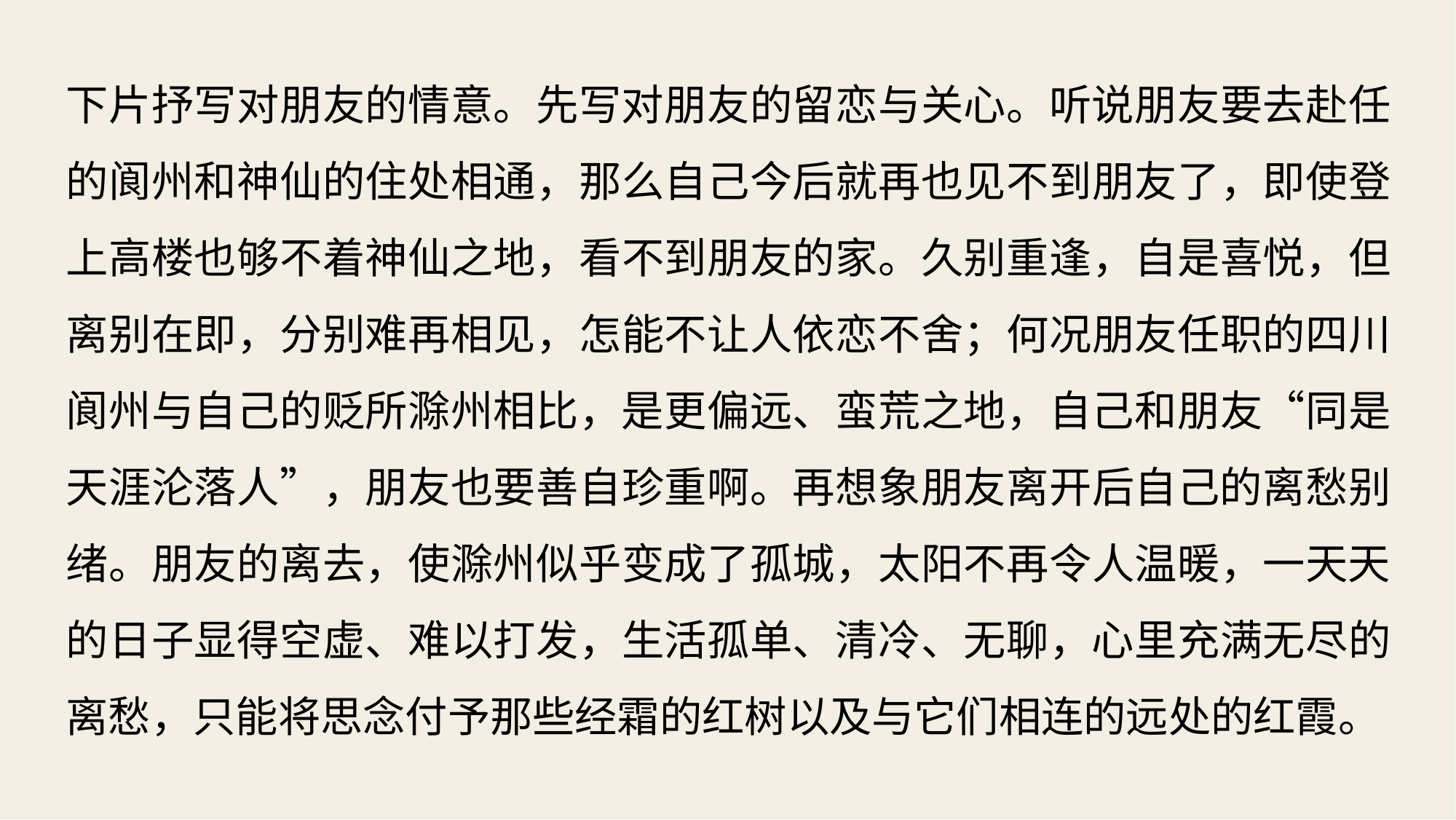

下片抒写对朋友的情意。先写对朋友的留恋与关心。听说朋友要去赴任的阆州和神仙的住处相通，那么自己今后就再也见不到朋友了，即使登上高楼也够不着神仙之地，看不到朋友的家。久别重逢，自是喜悦，但离别在即，分别难再相见，怎能不让人依恋不舍；何况朋友任职的四川阆州与自己的贬所滁州相比，是更偏远、蛮荒之地，自己和朋友“同是天涯沦落人”，朋友也要善自珍重啊。再想象朋友离开后自己的离愁别绪。朋友的离去，使滁州似乎变成了孤城，太阳不再令人温暖，一天天的日子显得空虚、难以打发，生活孤单、清冷、无聊，心里充满无尽的离愁，只能将思念付予那些经霜的红树以及与它们相连的远处的红霞。